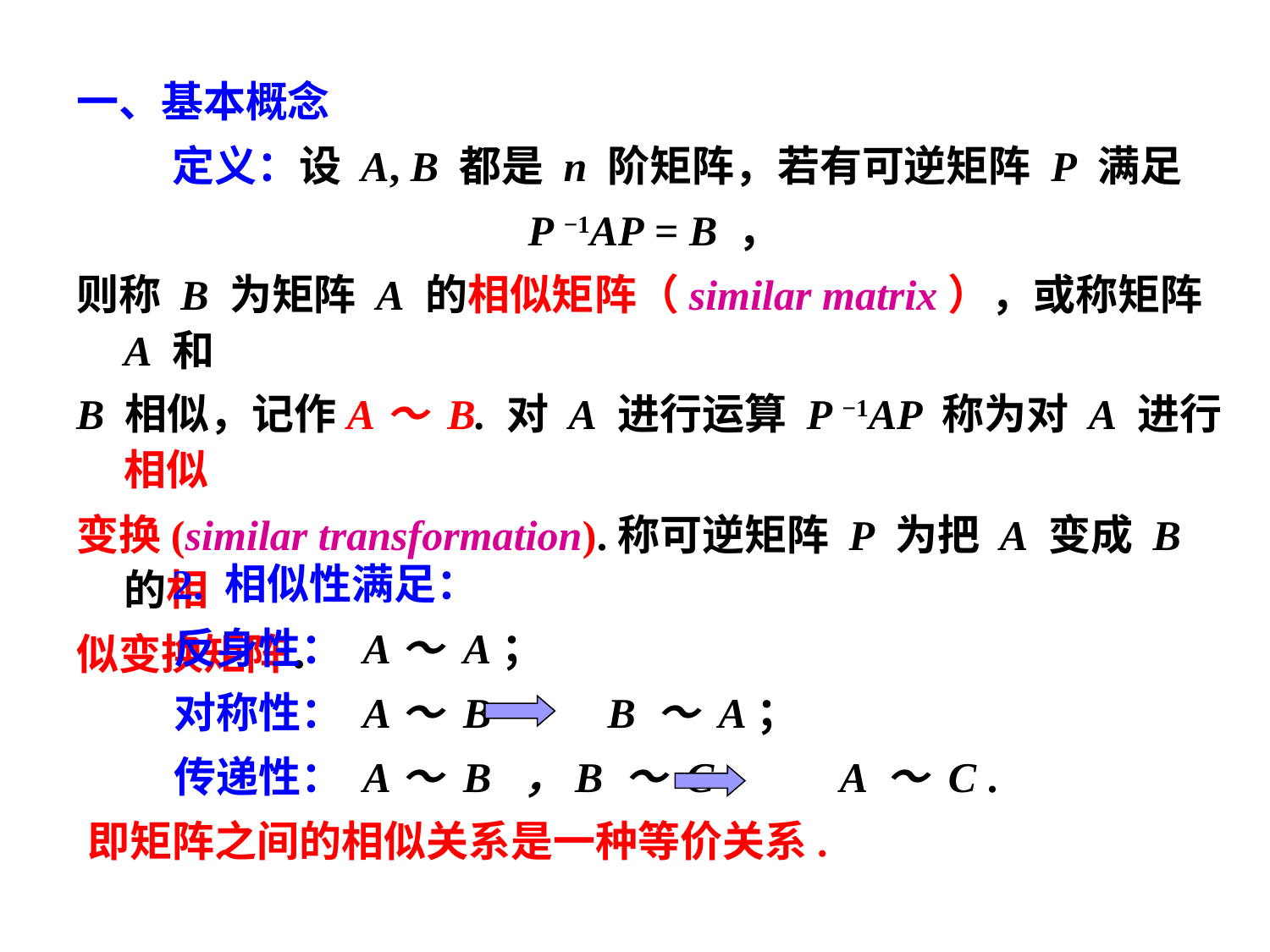

一、基本概念
         定义：设 A, B 都是 n 阶矩阵，若有可逆矩阵 P 满足
P −1AP = B ，
则称 B 为矩阵 A 的相似矩阵（similar matrix），或称矩阵A 和
B 相似，记作A～ B. 对 A 进行运算 P −1AP 称为对 A 进行相似
变换(similar transformation).称可逆矩阵 P 为把 A 变成 B 的相
似变换矩阵．
        2. 相似性满足：
        反身性： A～ A；
        对称性： A～ B           B ～ A；
        传递性： A～ B  ，B ～ C            A ～ C .
即矩阵之间的相似关系是一种等价关系.